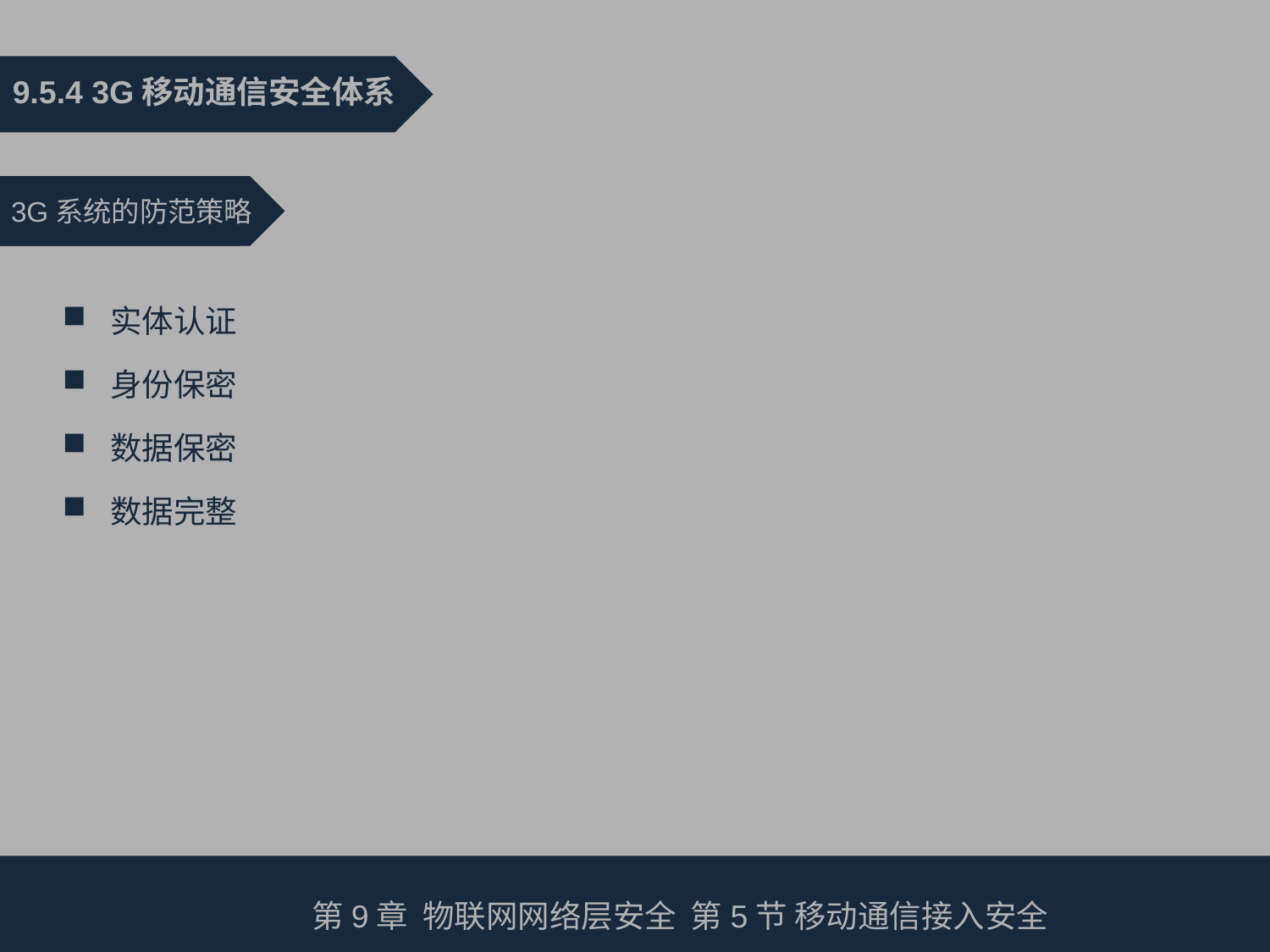

9.5.4 3G移动通信安全体系
3G系统的防范策略
实体认证
身份保密
数据保密
数据完整
第9章  物联网网络层安全  第5节 移动通信接入安全